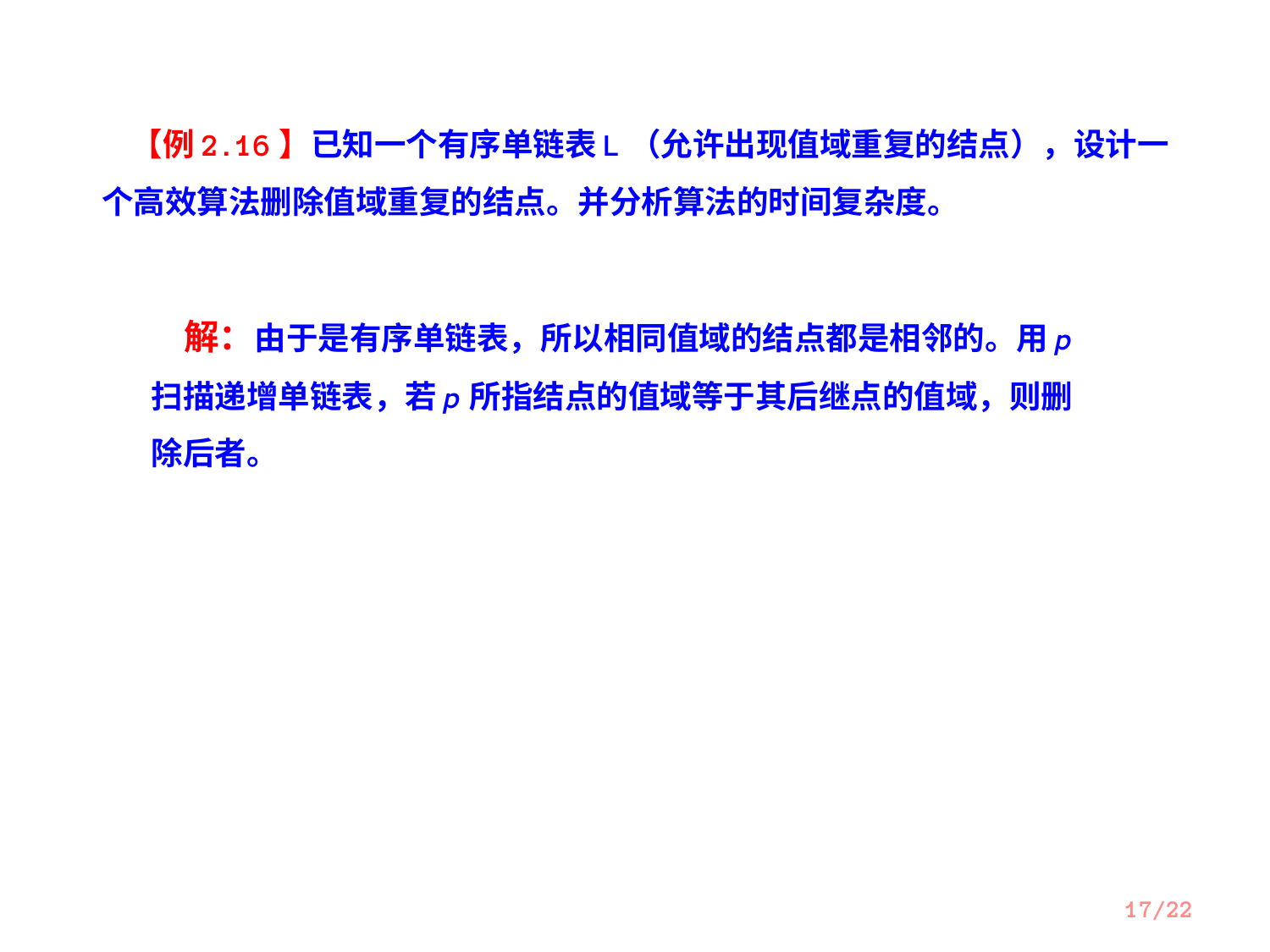

【例2.16】已知一个有序单链表L（允许出现值域重复的结点），设计一个高效算法删除值域重复的结点。并分析算法的时间复杂度。
   解：由于是有序单链表，所以相同值域的结点都是相邻的。用p扫描递增单链表，若p所指结点的值域等于其后继点的值域，则删除后者。
17/22